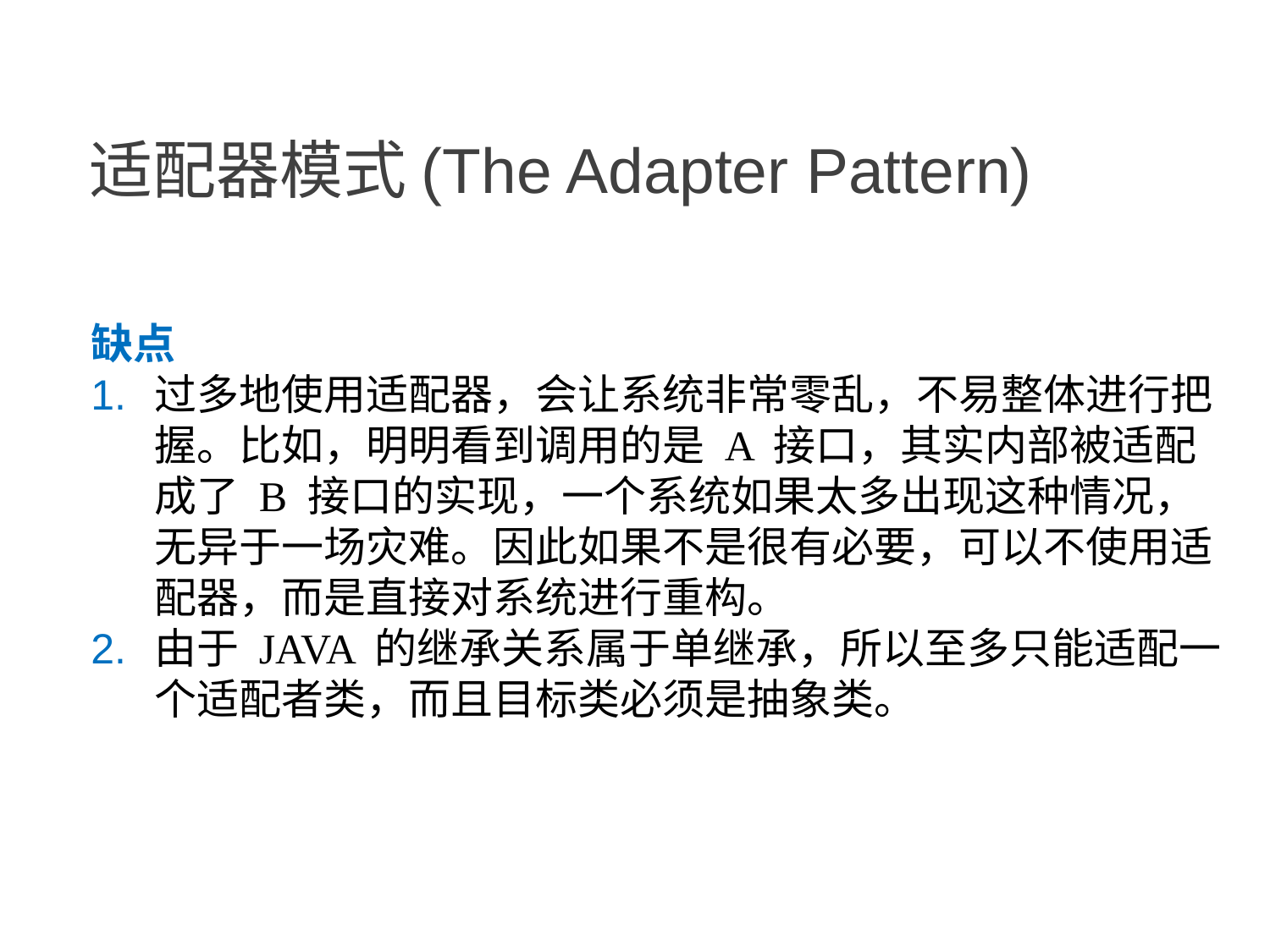

适配器模式(The Adapter Pattern)
缺点
过多地使用适配器，会让系统非常零乱，不易整体进行把握。比如，明明看到调用的是 A 接口，其实内部被适配成了 B 接口的实现，一个系统如果太多出现这种情况，无异于一场灾难。因此如果不是很有必要，可以不使用适配器，而是直接对系统进行重构。
由于 JAVA 的继承关系属于单继承，所以至多只能适配一个适配者类，而且目标类必须是抽象类。